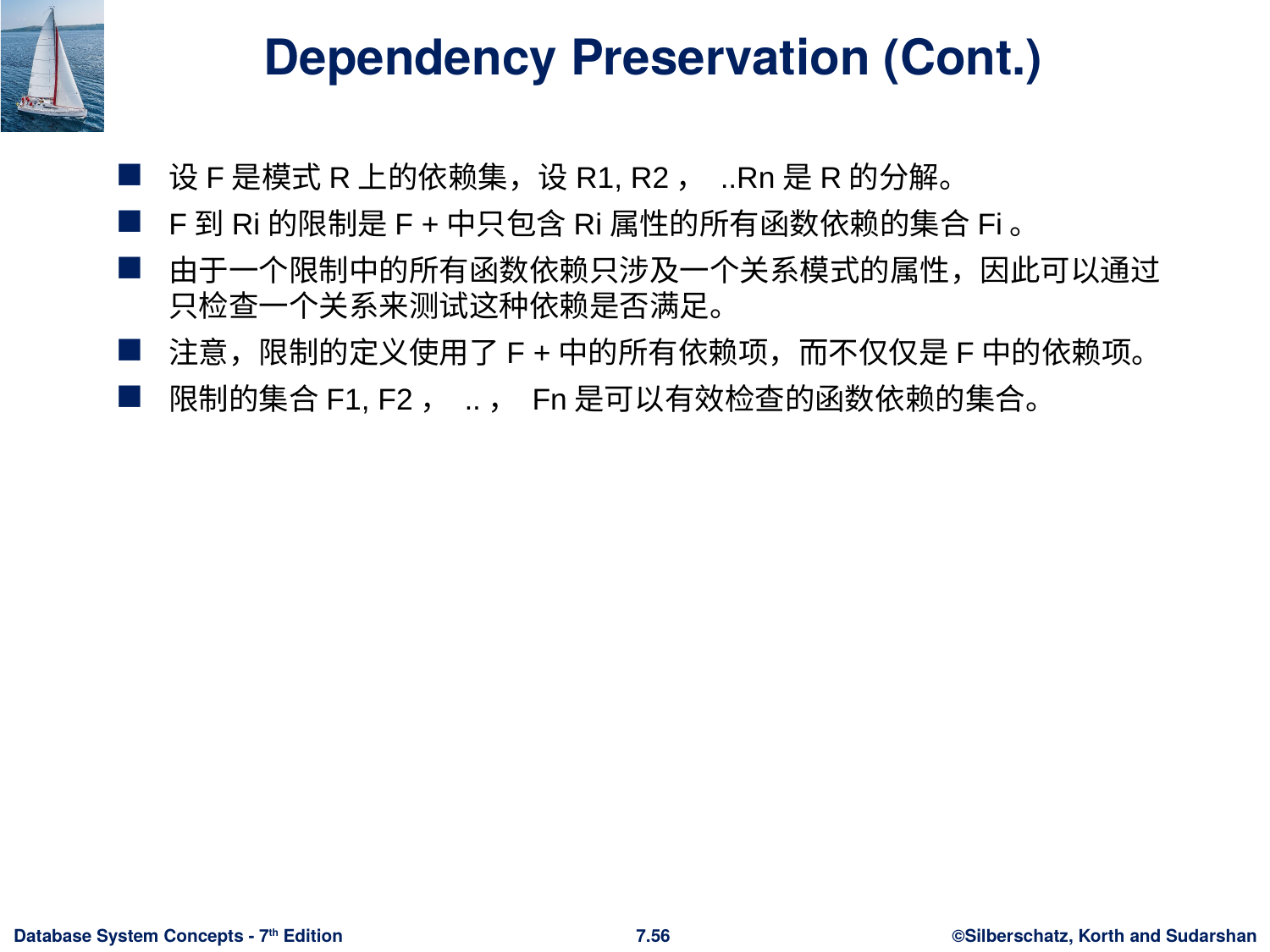

# Dependency Preservation (Cont.)
设F是模式R上的依赖集，设R1, R2， ..Rn是R的分解。
F到Ri的限制是F +中只包含Ri属性的所有函数依赖的集合Fi。
由于一个限制中的所有函数依赖只涉及一个关系模式的属性，因此可以通过只检查一个关系来测试这种依赖是否满足。
注意，限制的定义使用了F +中的所有依赖项，而不仅仅是F中的依赖项。
限制的集合F1, F2， ..， Fn是可以有效检查的函数依赖的集合。